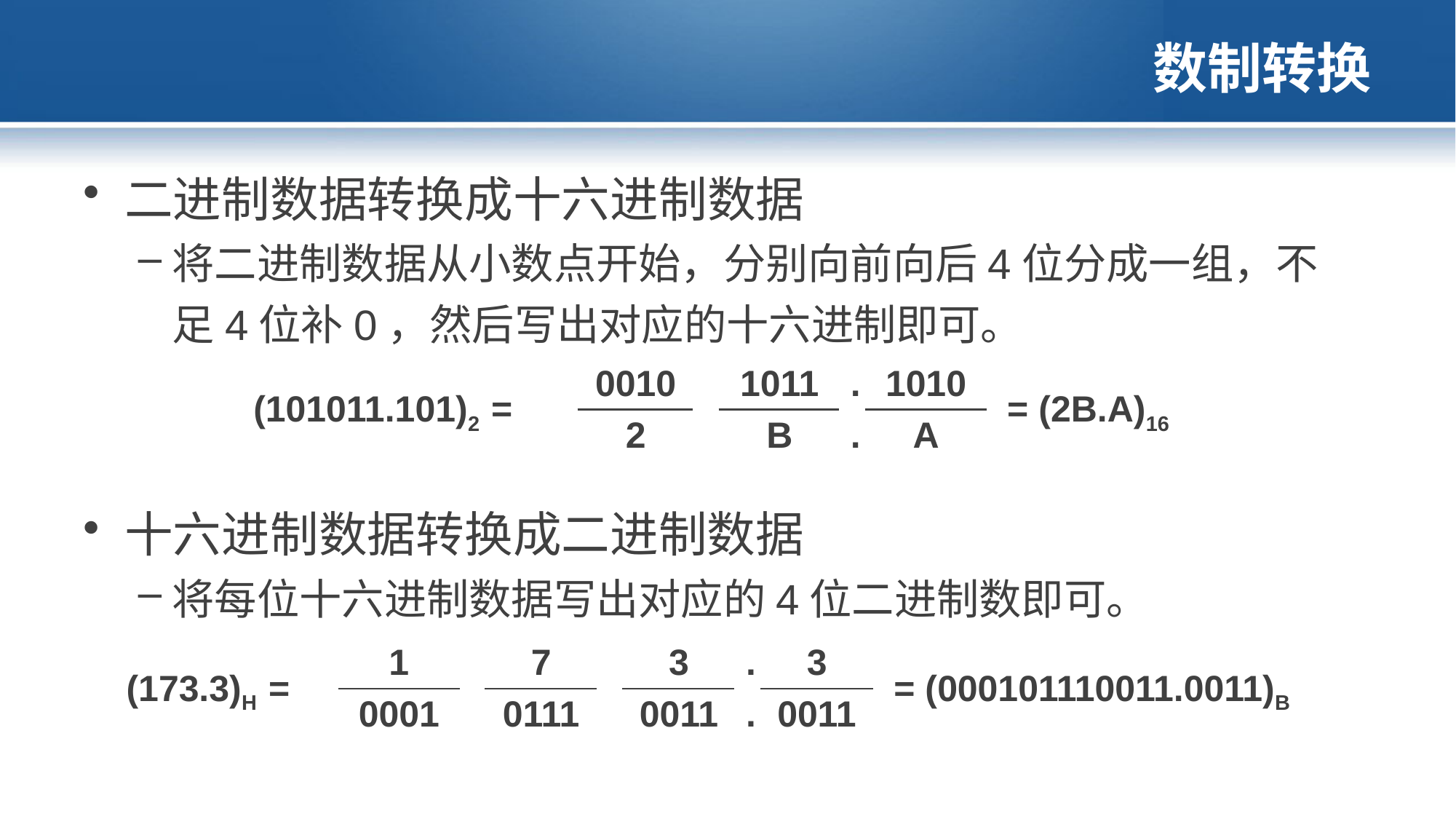

# 数制转换
二进制数据转换成十六进制数据
将二进制数据从小数点开始，分别向前向后4位分成一组，不足4位补0，然后写出对应的十六进制即可。
| (101011.101)2 = | 0010 |  | 1011 | . | 1010 | = (2B.A)16 |
| --- | --- | --- | --- | --- | --- | --- |
|  | 2 |  | B | . | A |  |
十六进制数据转换成二进制数据
将每位十六进制数据写出对应的4位二进制数即可。
| (173.3)H = | 1 |  | 7 |  | 3 | . | 3 | = (000101110011.0011)B |
| --- | --- | --- | --- | --- | --- | --- | --- | --- |
|  | 0001 |  | 0111 |  | 0011 | . | 0011 |  |